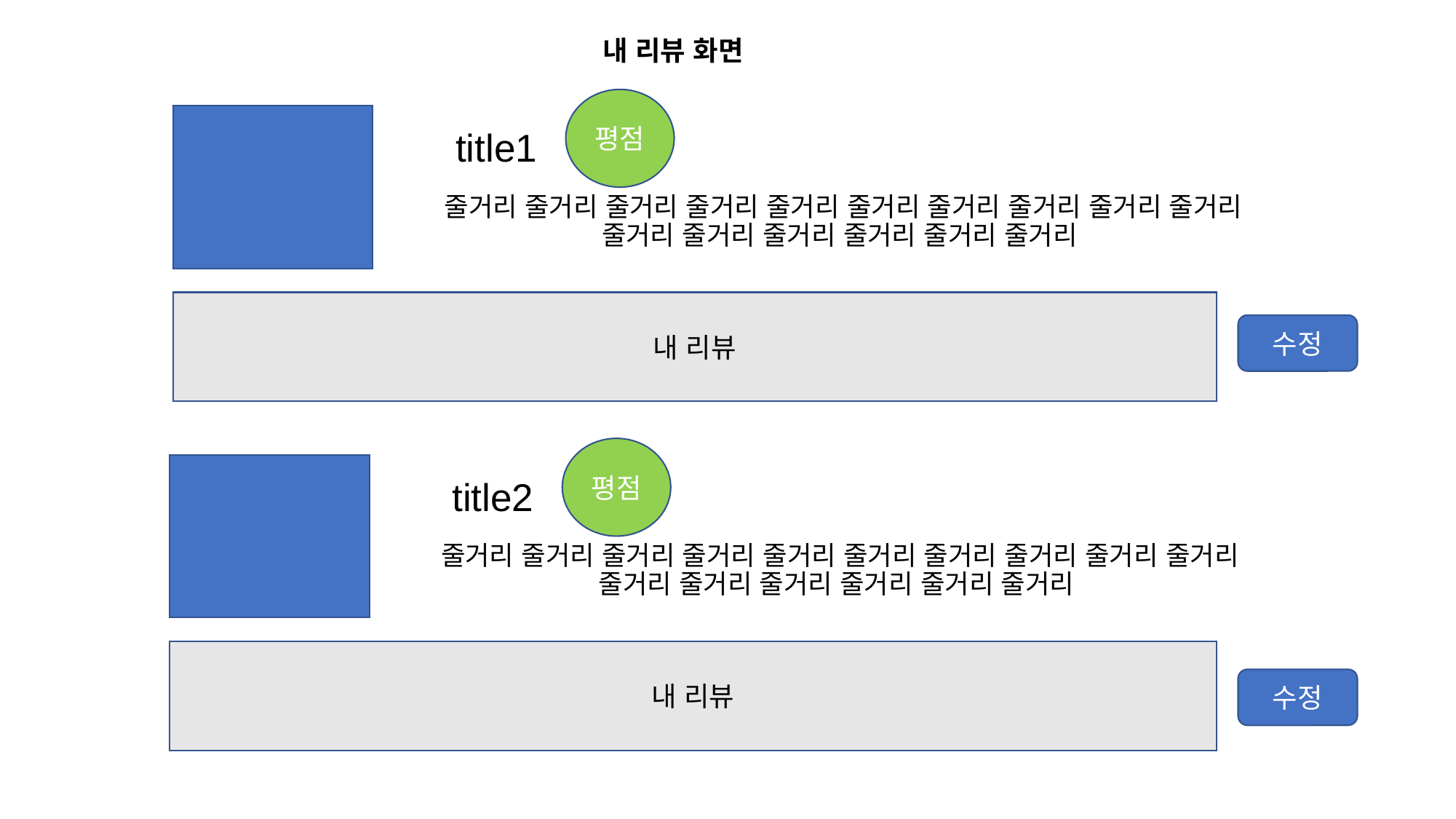

내 리뷰 화면
평점

# title1
줄거리 줄거리 줄거리 줄거리 줄거리 줄거리 줄거리 줄거리 줄거리 줄거리 줄거리 줄거리 줄거리 줄거리 줄거리 줄거리
내 리뷰
수정
평점

title2
줄거리 줄거리 줄거리 줄거리 줄거리 줄거리 줄거리 줄거리 줄거리 줄거리 줄거리 줄거리 줄거리 줄거리 줄거리 줄거리
내 리뷰
수정